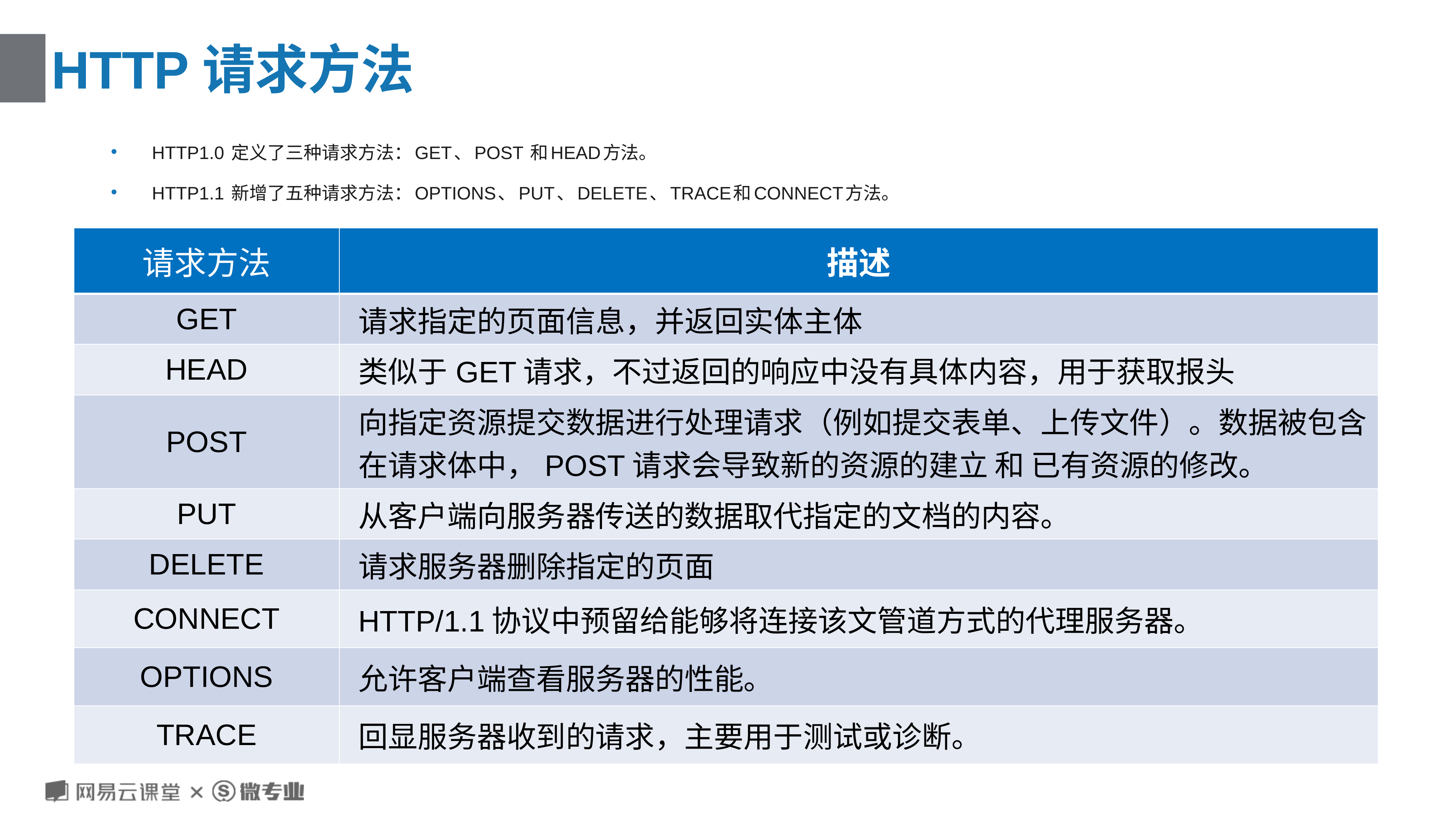

# HTTP请求方法
HTTP1.0 定义了三种请求方法：GET、POST 和HEAD方法。
HTTP1.1 新增了五种请求方法：OPTIONS、PUT、DELETE、TRACE和CONNECT方法。
| 请求方法 | 描述 |
| --- | --- |
| GET | 请求指定的页面信息，并返回实体主体 |
| HEAD | 类似于GET请求，不过返回的响应中没有具体内容，用于获取报头 |
| POST | 向指定资源提交数据进行处理请求（例如提交表单、上传文件）。数据被包含在请求体中，POST请求会导致新的资源的建立 和 已有资源的修改。 |
| PUT | 从客户端向服务器传送的数据取代指定的文档的内容。 |
| DELETE | 请求服务器删除指定的页面 |
| CONNECT | HTTP/1.1协议中预留给能够将连接该文管道方式的代理服务器。 |
| OPTIONS | 允许客户端查看服务器的性能。 |
| TRACE | 回显服务器收到的请求，主要用于测试或诊断。 |